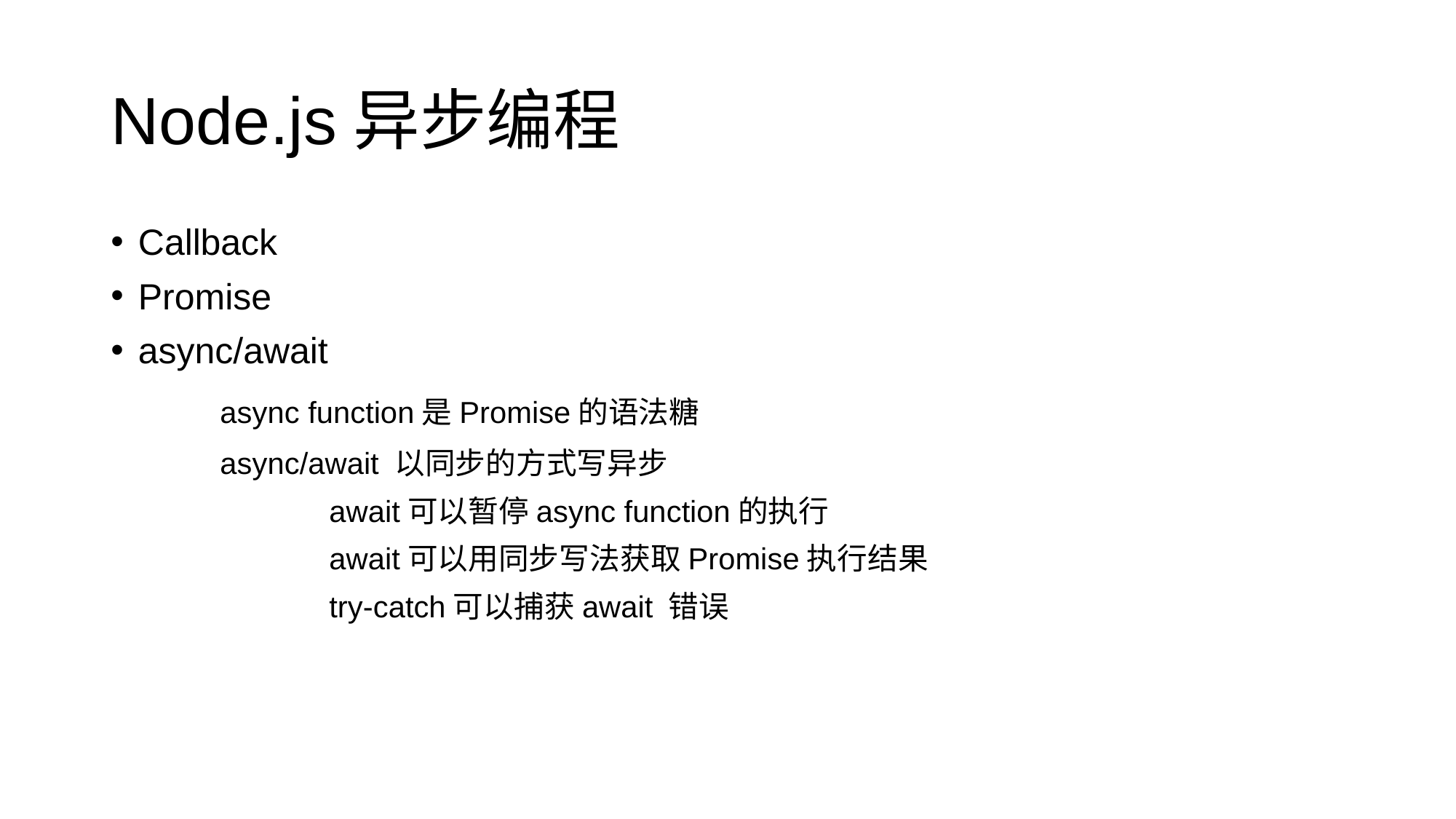

# Node.js异步编程
Callback
Promise
async/await
	async function是Promise的语法糖
	async/await 以同步的方式写异步
		await可以暂停async function的执行
		await可以用同步写法获取Promise执行结果
		try-catch可以捕获await 错误